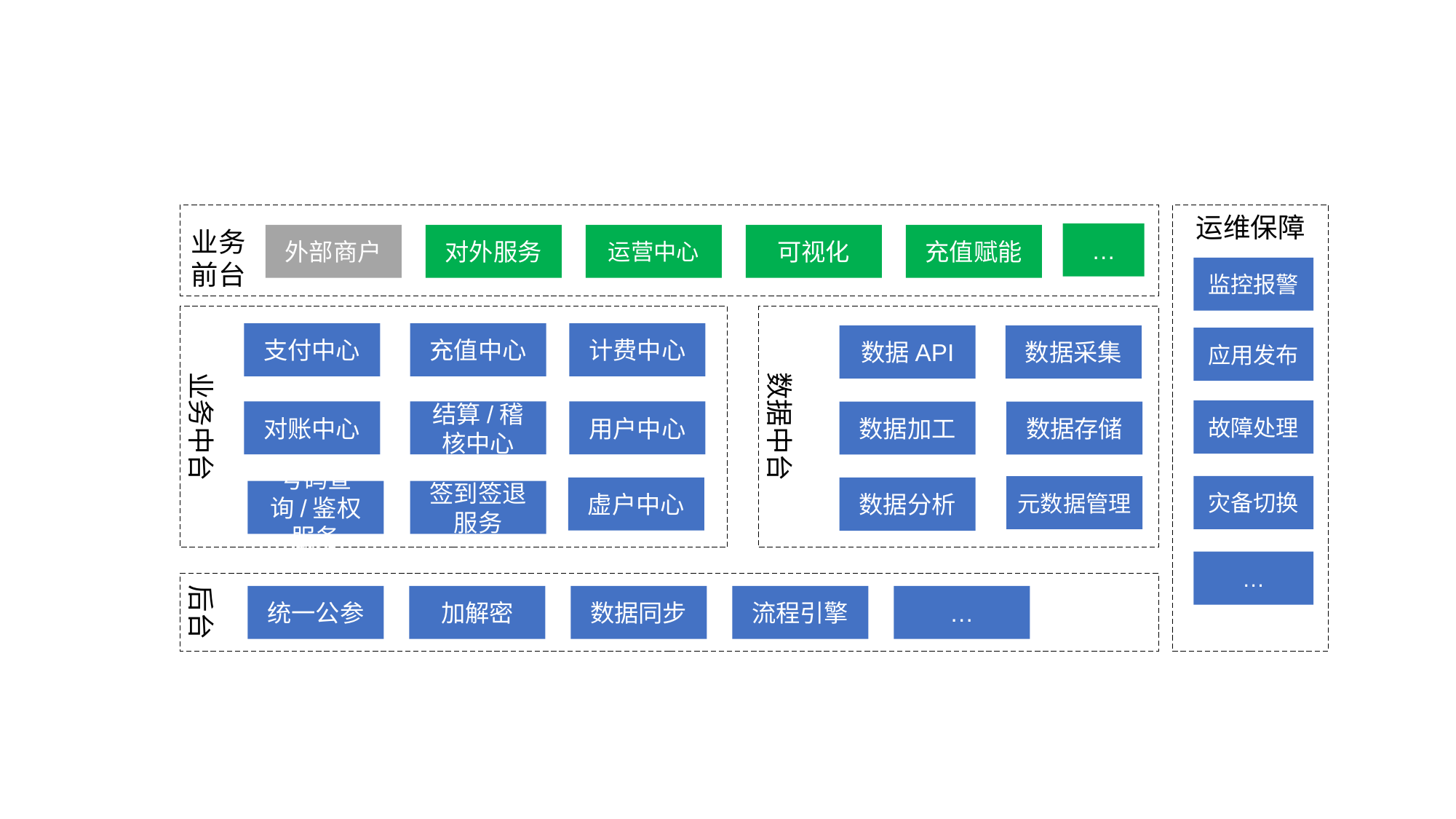

业务
前台
运维保障
…
外部商户
对外服务
运营中心
可视化
充值赋能
监控报警
业务中台
数据中台
支付中心
充值中心
计费中心
数据API
数据采集
应用发布
故障处理
对账中心
结算/稽核中心
用户中心
数据加工
数据存储
灾备切换
元数据管理
虚户中心
数据分析
号码查询/鉴权服务
签到签退服务
…
后台
统一公参
加解密
数据同步
流程引擎
…